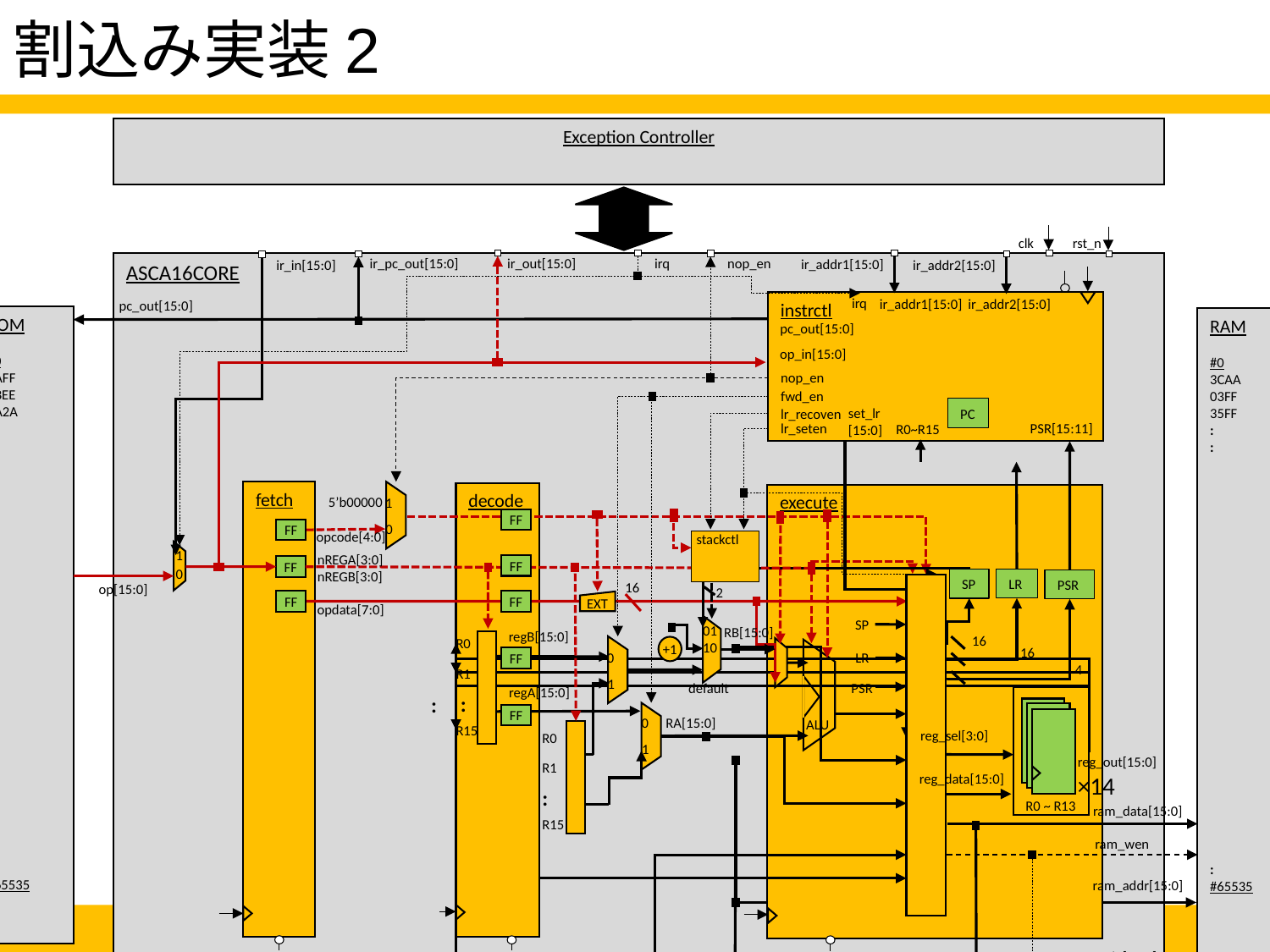

# 割込み実装2
Exception Controller

rst_n
clk
irq
ir_pc_out[15:0]
ir_out[15:0]
nop_en
ir_addr1[15:0]

ir_addr2[15:0]
ir_in[15:0]

ASCA16CORE

irq
ir_addr1[15:0]
ir_addr2[15:0]
pc_out[15:0]

instrctl
ROM

#0
4AFF
4BEE
3A2A
:
:

:
#65535

RAM

#0
3CAA
03FF
35FF
:
:

:
#65535
pc_out[15:0]

op_in[15:0]

nop_en

fwd_en

set_lr[15:0]
lr_recoven
PC
PSR[15:11]
lr_seten
R0~R15
fetch

decode

execute

5’b00000
1

FF

0
FF
opcode[4:0]
stackctl

1
nREGA[3:0]
nREGB[3:0]
FF
FF
0

LR
SP
PSR
16

op[15:0]
2
FF
FF
EXT
opdata[7:0]

01
SP
RB[15:0]
regB[15:0]

R0

16
10
+1

0
16

FF
LR

R1

4
1
default
regA[15:0]

PSR
:
:

FF
RA[15:0]
0

ALU
R15
reg_sel[3:0]

R0

1
reg_out[15:0]
×14
R1

reg_data[15:0]

:
R0 ~ R13
ram_data[15:0]
R15

ram_wen

ram_addr[15:0]

ram_in[15:0]
sysbusif_out[15:0]
sysbusif_wen
sysbusif_addr[15:0]
sysbusif_in[15:0]